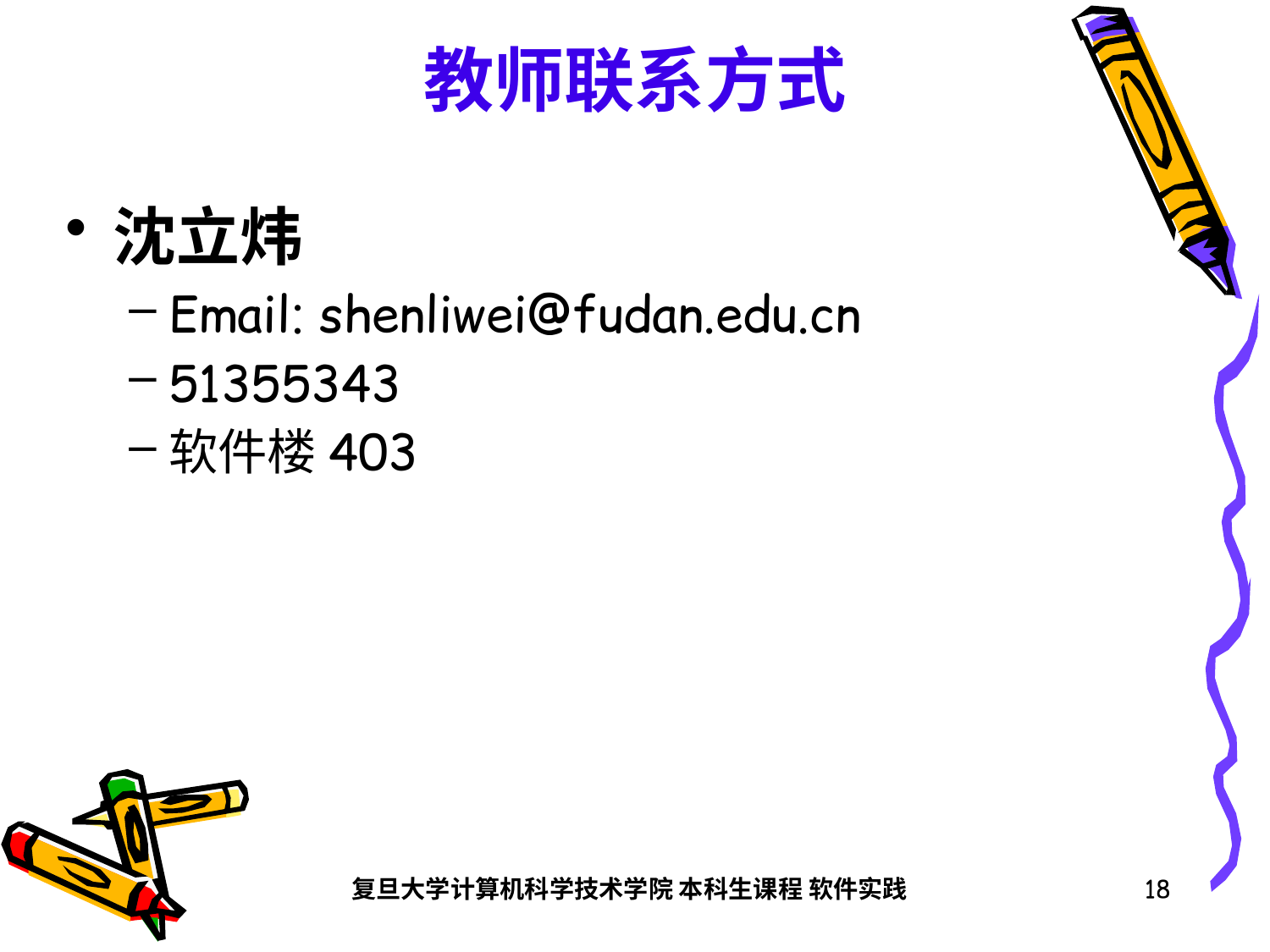

# 教师联系方式
沈立炜
Email: shenliwei@fudan.edu.cn
51355343
软件楼403
复旦大学计算机科学技术学院 本科生课程 软件实践
18